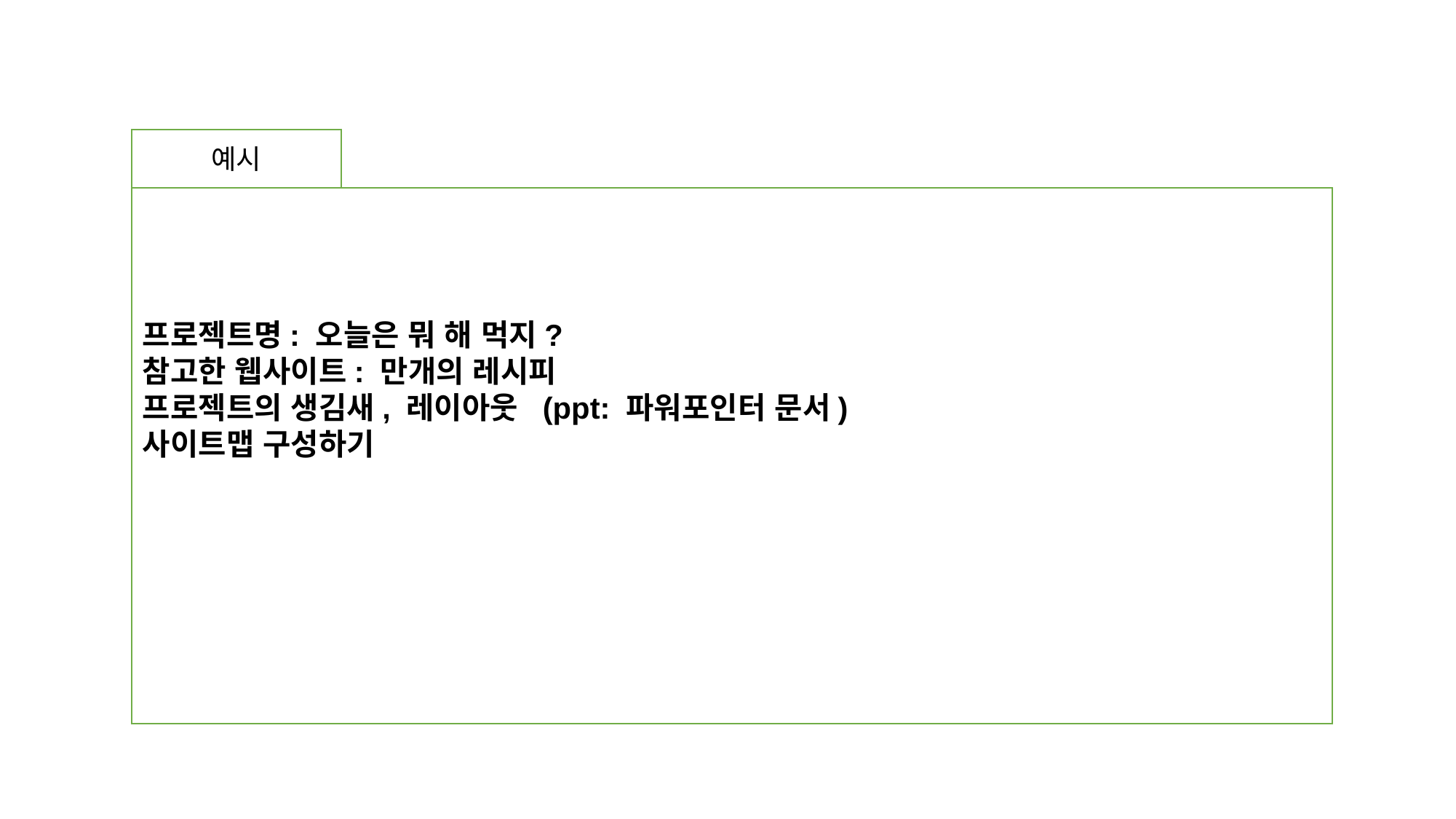

예시
프로젝트명: 오늘은 뭐 해 먹지?
참고한 웹사이트: 만개의 레시피
프로젝트의 생김새, 레이아웃  (ppt: 파워포인터 문서)
사이트맵 구성하기